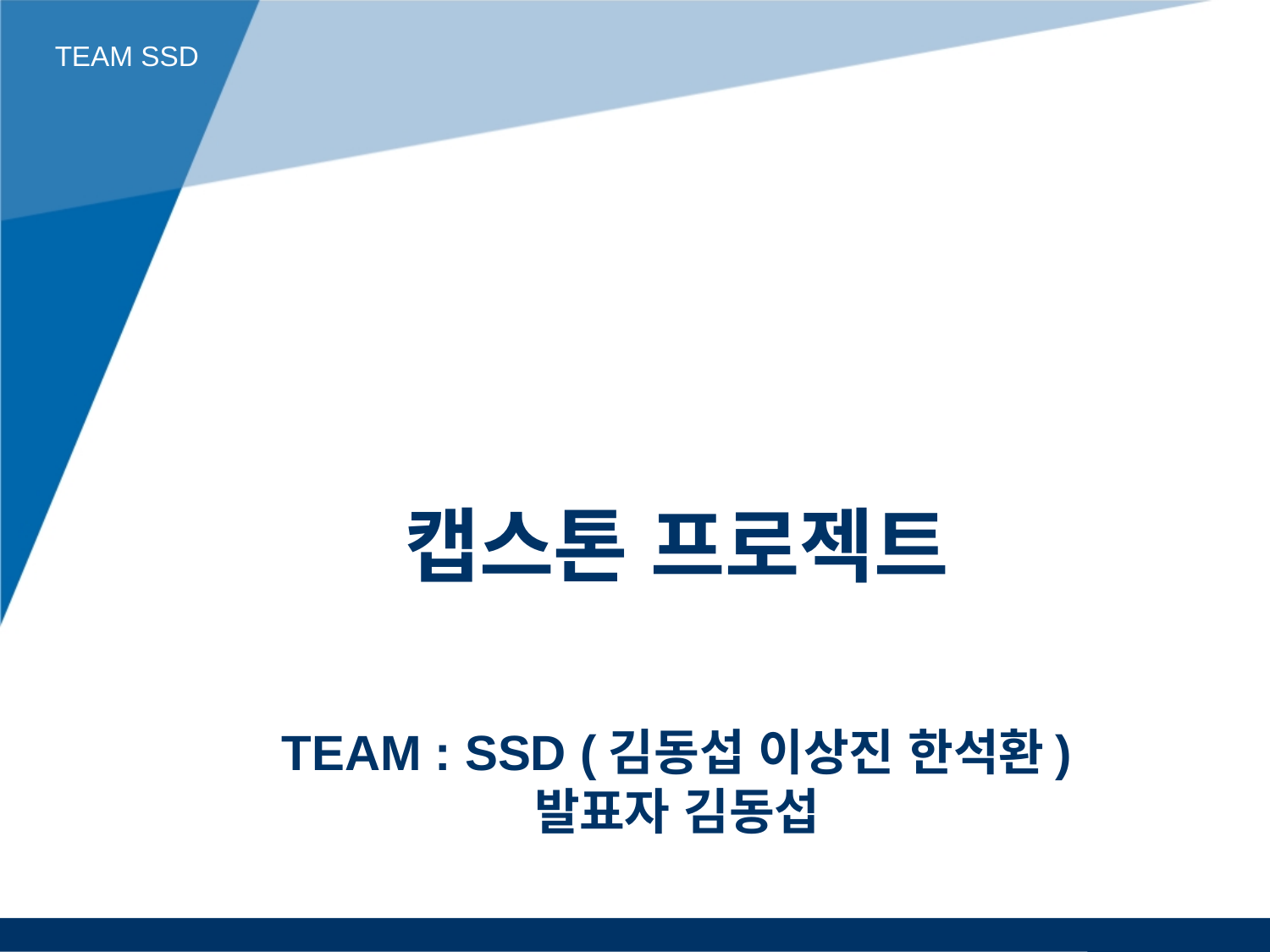

TEAM SSD
# 캡스톤 프로젝트 TEAM : SSD (김동섭 이상진 한석환) 발표자 김동섭